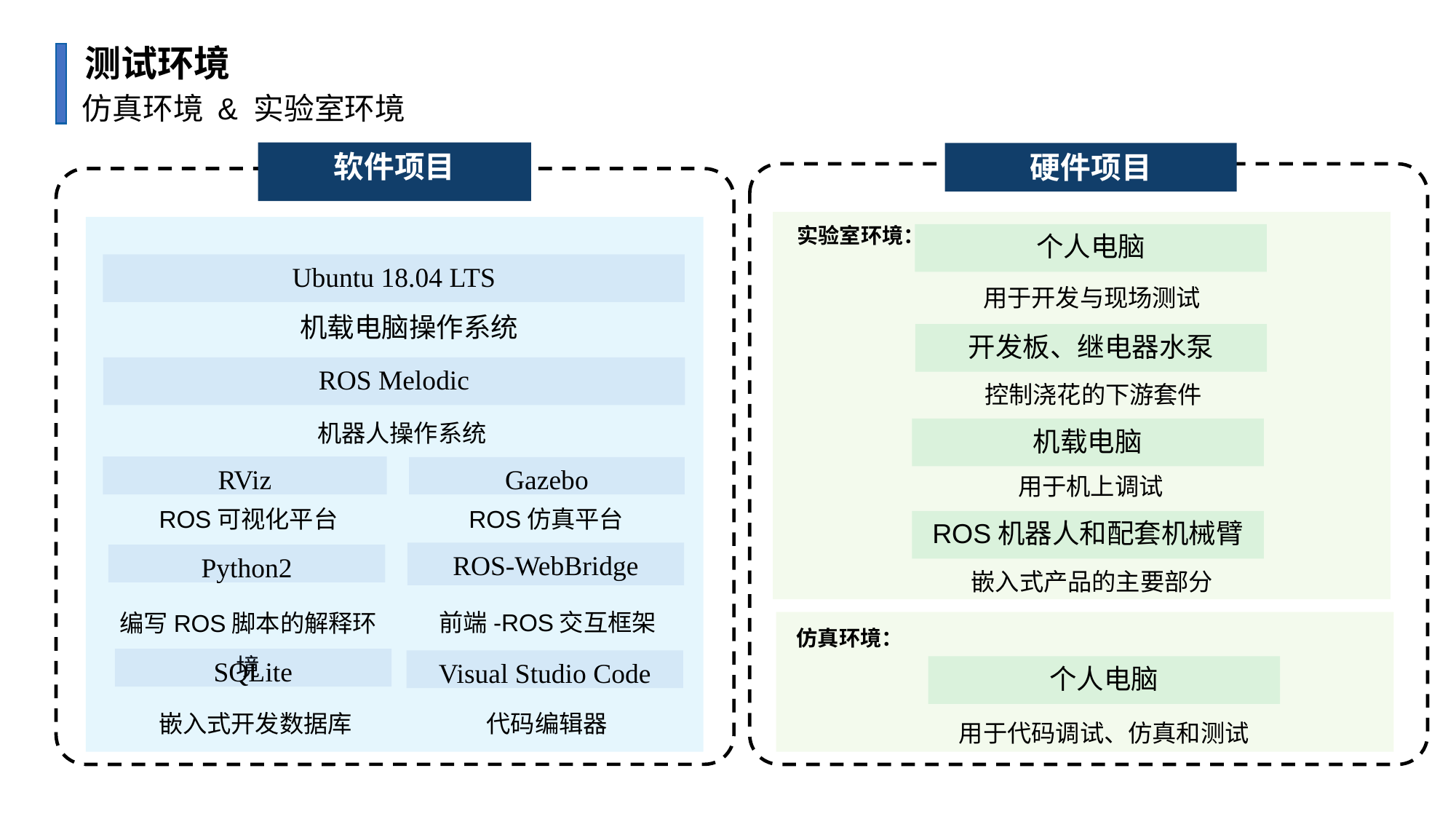

测试环境

仿真环境 & 实验室环境
软件项目
硬件项目

实验室环境：
个人电脑
Ubuntu 18.04 LTS
用于开发与现场测试
机载电脑操作系统
开发板、继电器水泵
ROS Melodic
控制浇花的下游套件
机器人操作系统
机载电脑
用于机上调试
RViz
Gazebo
ROS可视化平台
ROS仿真平台
ROS机器人和配套机械臂
ROS-WebBridge
Python2
嵌入式产品的主要部分
前端-ROS交互框架
编写ROS脚本的解释环境

仿真环境：
SQLite
Visual Studio Code
个人电脑
嵌入式开发数据库
代码编辑器
用于代码调试、仿真和测试